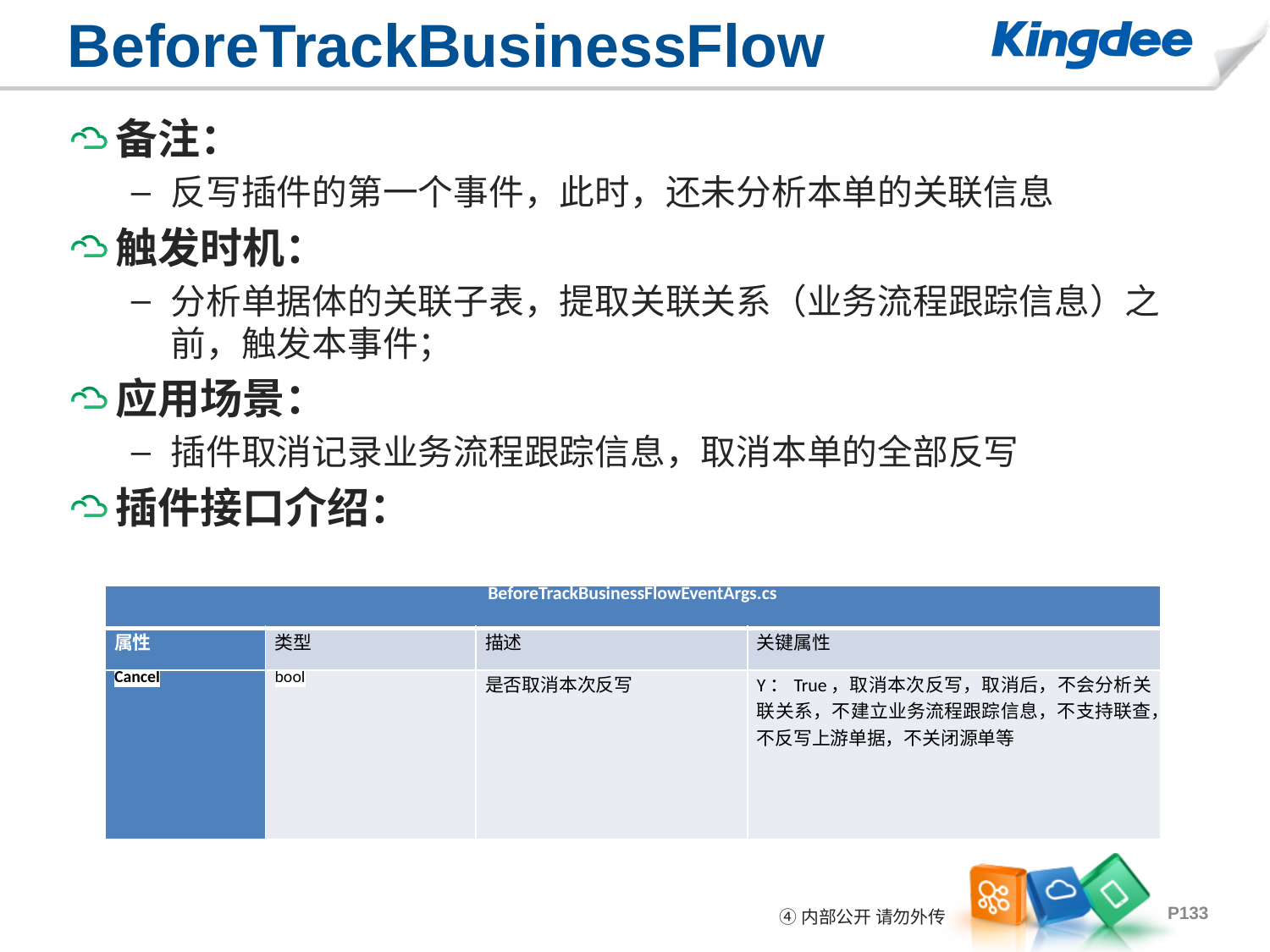

# BeforeTrackBusinessFlow
备注：
反写插件的第一个事件，此时，还未分析本单的关联信息
触发时机：
分析单据体的关联子表，提取关联关系（业务流程跟踪信息）之前，触发本事件；
应用场景：
插件取消记录业务流程跟踪信息，取消本单的全部反写
插件接口介绍：
| BeforeTrackBusinessFlowEventArgs.cs |  |  |  |
| --- | --- | --- | --- |
| 属性 | 类型 | 描述 | 关键属性 |
| Cancel | bool | 是否取消本次反写 | Y：True，取消本次反写，取消后，不会分析关联关系，不建立业务流程跟踪信息，不支持联查，不反写上游单据，不关闭源单等 |